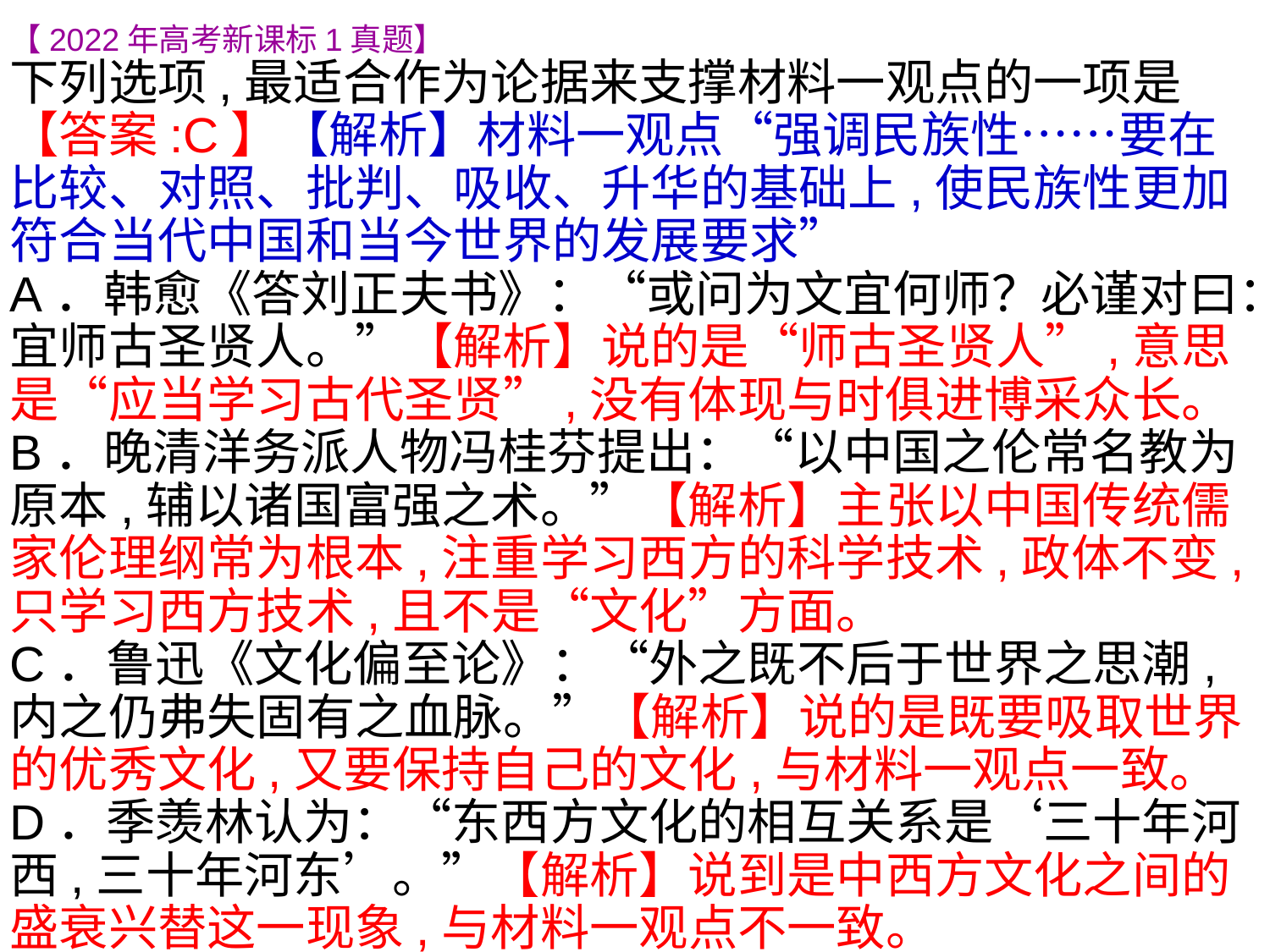

【2022年高考新课标1真题】
下列选项,最适合作为论据来支撑材料一观点的一项是【答案:C】【解析】材料一观点“强调民族性……要在比较、对照、批判、吸收、升华的基础上,使民族性更加符合当代中国和当今世界的发展要求”
A．韩愈《答刘正夫书》：“或问为文宜何师？必谨对曰：宜师古圣贤人。”【解析】说的是“师古圣贤人”,意思是“应当学习古代圣贤”,没有体现与时俱进博采众长。
B．晚清洋务派人物冯桂芬提出：“以中国之伦常名教为原本,辅以诸国富强之术。”【解析】主张以中国传统儒家伦理纲常为根本,注重学习西方的科学技术,政体不变,只学习西方技术,且不是“文化”方面。
C．鲁迅《文化偏至论》：“外之既不后于世界之思潮,内之仍弗失固有之血脉。”【解析】说的是既要吸取世界的优秀文化,又要保持自己的文化,与材料一观点一致。
D．季羡林认为：“东西方文化的相互关系是‘三十年河西,三十年河东’。”【解析】说到是中西方文化之间的盛衰兴替这一现象,与材料一观点不一致。